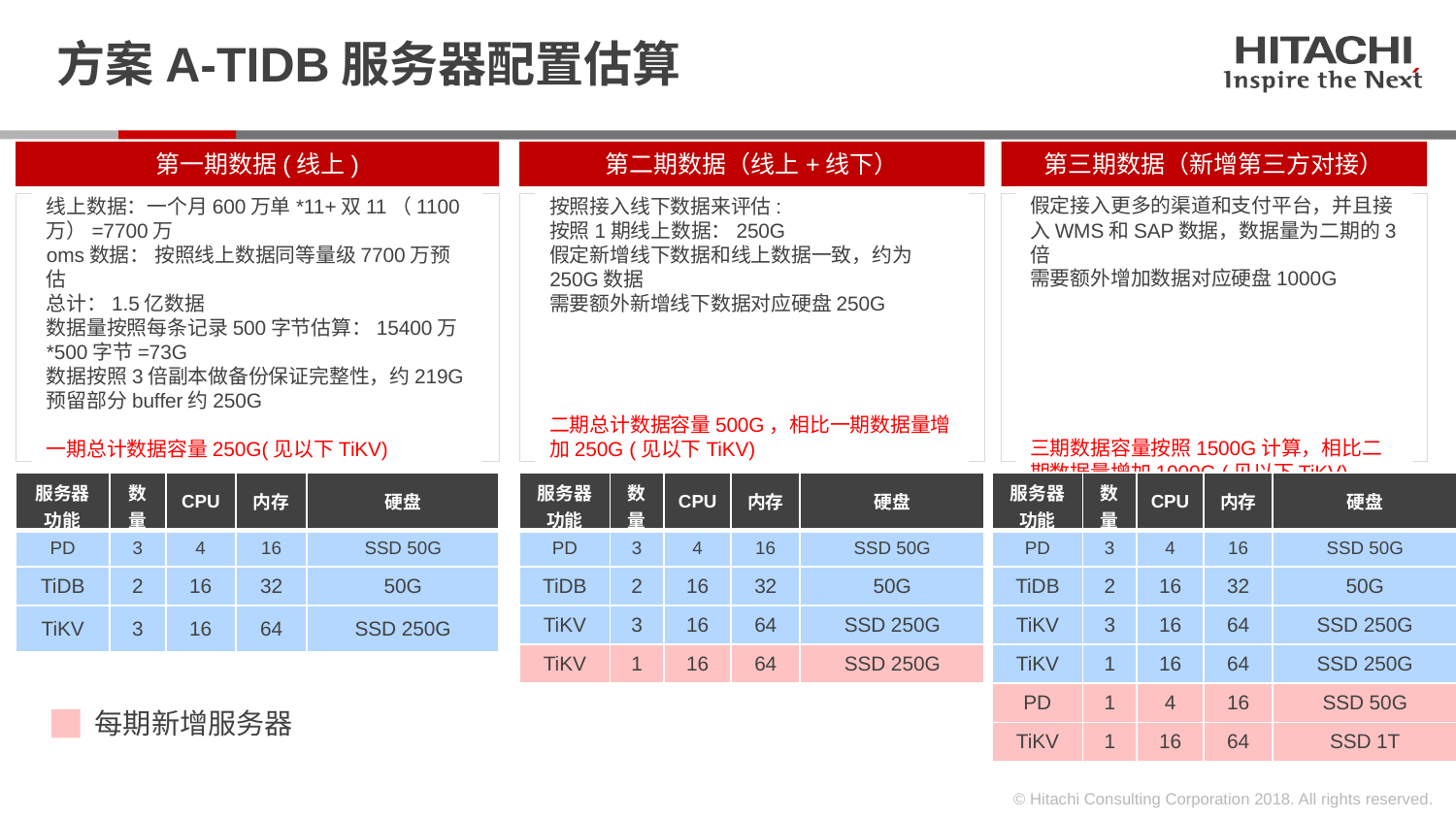

# 方案A-TIDB服务器配置估算
第一期数据(线上)
线上数据：一个月600万单*11+双11（1100万）=7700万
oms数据： 按照线上数据同等量级7700万预估
总计：1.5亿数据
数据量按照每条记录500字节估算：15400万*500字节=73G
数据按照3倍副本做备份保证完整性，约219G
预留部分buffer约250G

一期总计数据容量250G(见以下TiKV)

第二期数据（线上+线下）
按照接入线下数据来评估:
按照1期线上数据：250G
假定新增线下数据和线上数据一致，约为250G数据
需要额外新增线下数据对应硬盘250G

二期总计数据容量500G，相比一期数据量增加250G (见以下TiKV)

第三期数据（新增第三方对接）
假定接入更多的渠道和支付平台，并且接入WMS和SAP数据，数据量为二期的3倍
需要额外增加数据对应硬盘1000G

三期数据容量按照1500G计算，相比二期数据量增加1000G (见以下TiKV)

| 服务器功能 | 数量 | CPU | 内存 | 硬盘 |
| --- | --- | --- | --- | --- |
| PD | 3 | 4 | 16 | SSD 50G |
| TiDB | 2 | 16 | 32 | 50G |
| TiKV | 3 | 16 | 64 | SSD 250G |
| 服务器功能 | 数量 | CPU | 内存 | 硬盘 |
| --- | --- | --- | --- | --- |
| PD | 3 | 4 | 16 | SSD 50G |
| TiDB | 2 | 16 | 32 | 50G |
| TiKV | 3 | 16 | 64 | SSD 250G |
| TiKV | 1 | 16 | 64 | SSD 250G |
| 服务器功能 | 数量 | CPU | 内存 | 硬盘 |
| --- | --- | --- | --- | --- |
| PD | 3 | 4 | 16 | SSD 50G |
| TiDB | 2 | 16 | 32 | 50G |
| TiKV | 3 | 16 | 64 | SSD 250G |
| TiKV | 1 | 16 | 64 | SSD 250G |
| PD | 1 | 4 | 16 | SSD 50G |
| TiKV | 1 | 16 | 64 | SSD 1T |
每期新增服务器